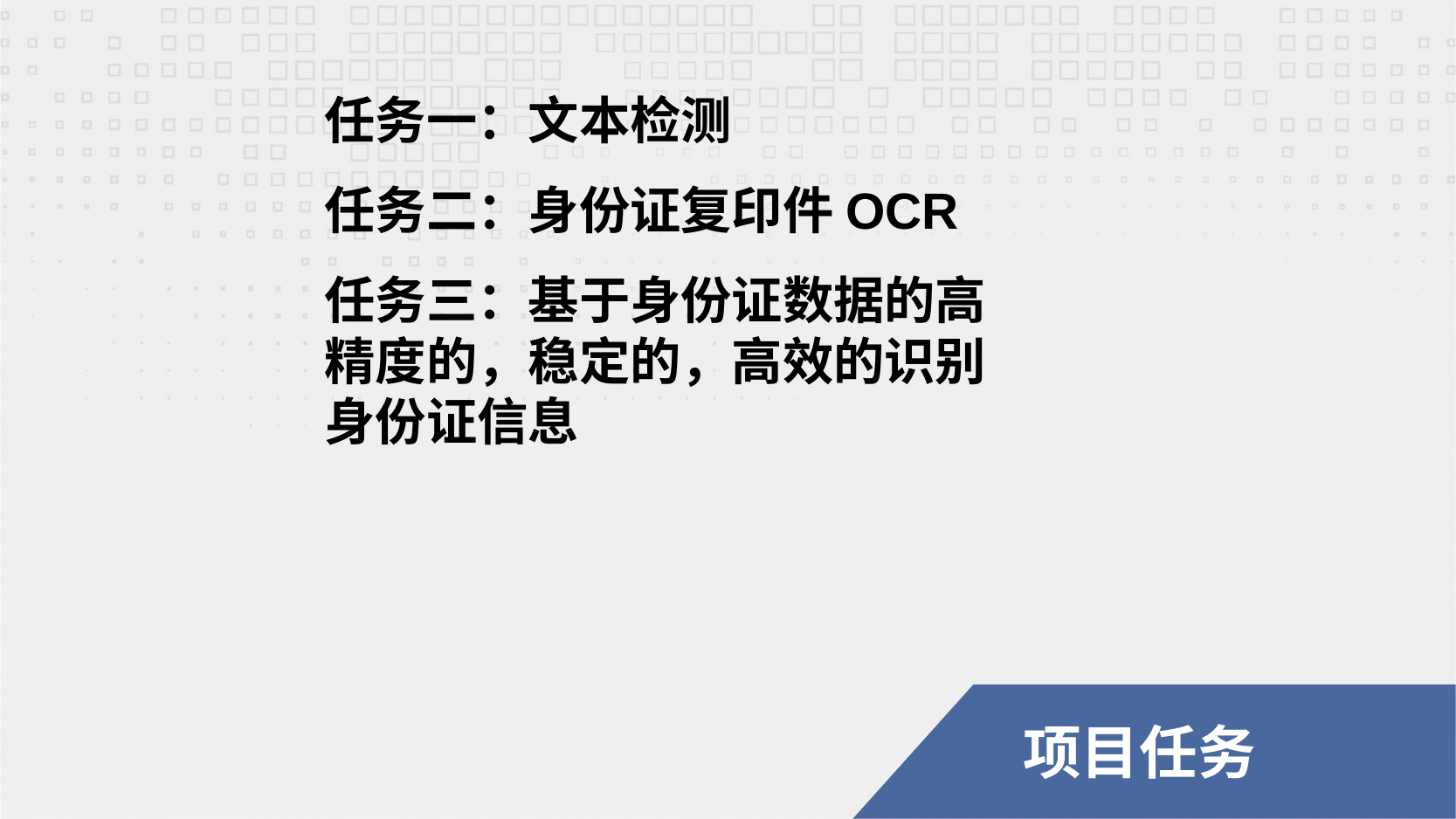

任务一：文本检测
任务二：身份证复印件OCR
任务三：基于身份证数据的高精度的，稳定的，高效的识别身份证信息

项目任务